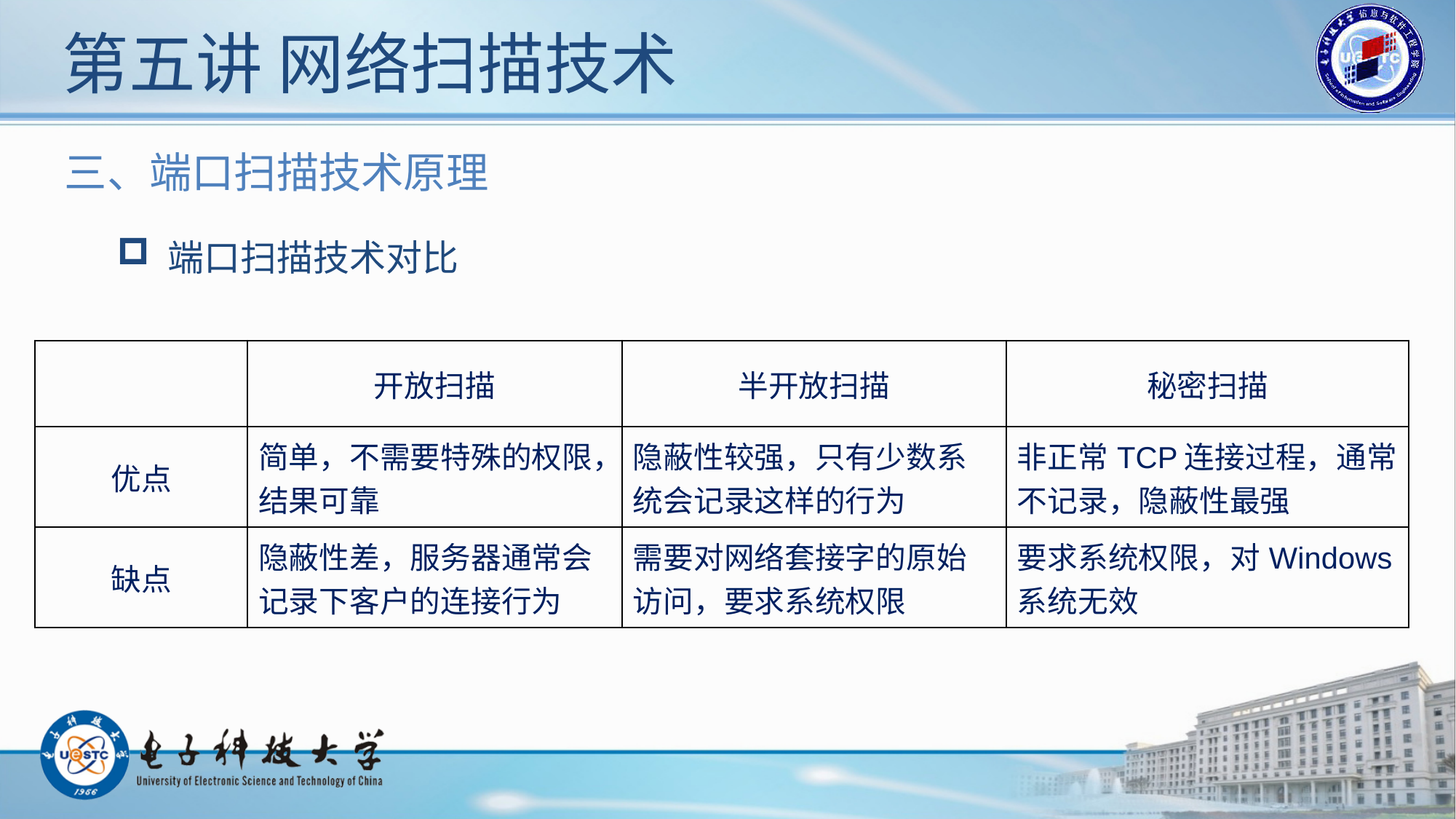

# 第五讲 网络扫描技术
三、端口扫描技术原理
 端口扫描技术对比
|  | 开放扫描 | 半开放扫描 | 秘密扫描 |
| --- | --- | --- | --- |
| 优点 | 简单，不需要特殊的权限，结果可靠 | 隐蔽性较强，只有少数系统会记录这样的行为 | 非正常TCP连接过程，通常不记录，隐蔽性最强 |
| 缺点 | 隐蔽性差，服务器通常会记录下客户的连接行为 | 需要对网络套接字的原始访问，要求系统权限 | 要求系统权限，对Windows系统无效 |